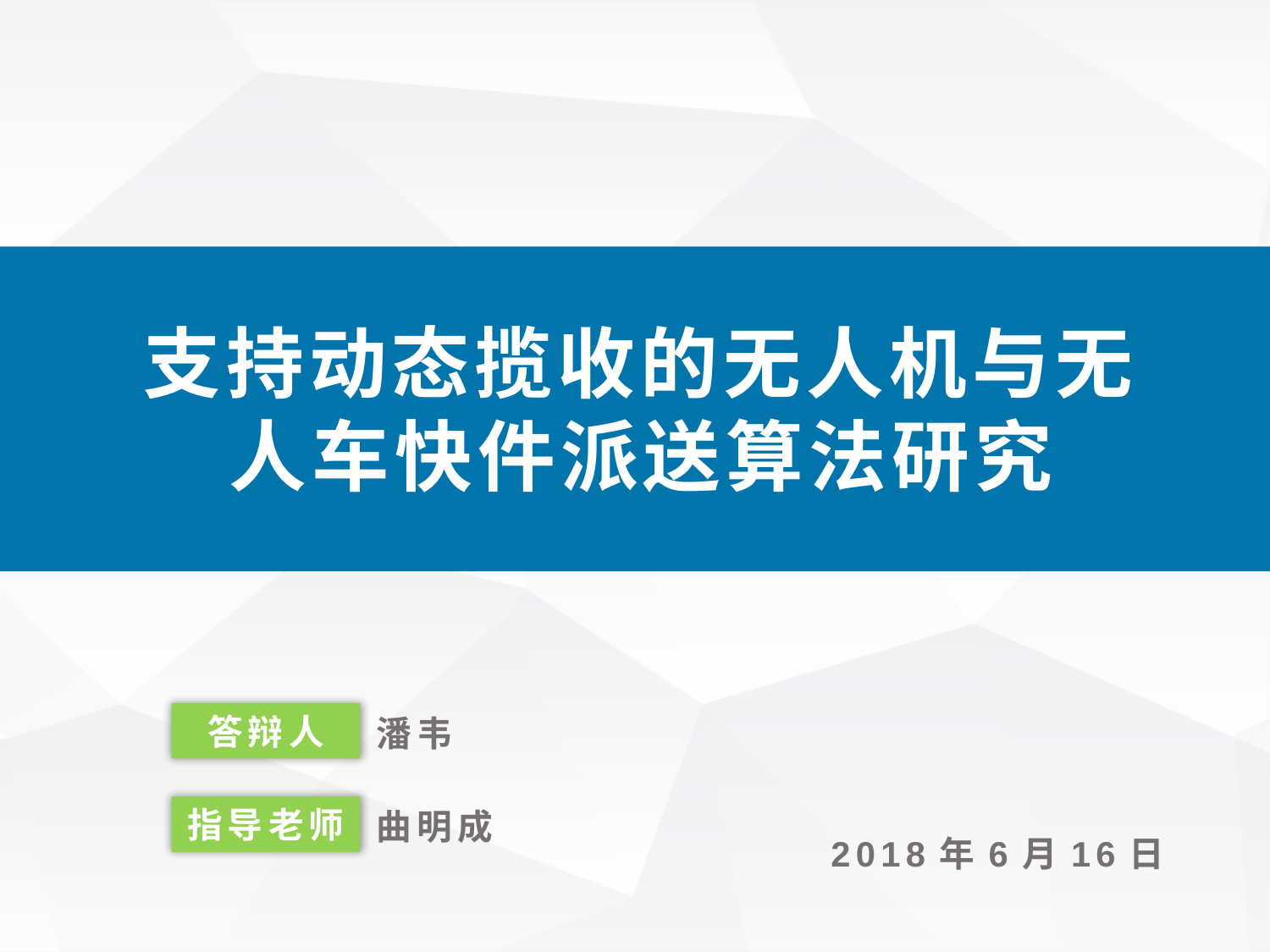

我们毕业啦
其实是答辩的标题地方
支持动态揽收的无人机与无人车快件派送算法研究
答辩人
潘韦
指导老师
曲明成
2018年6月16日